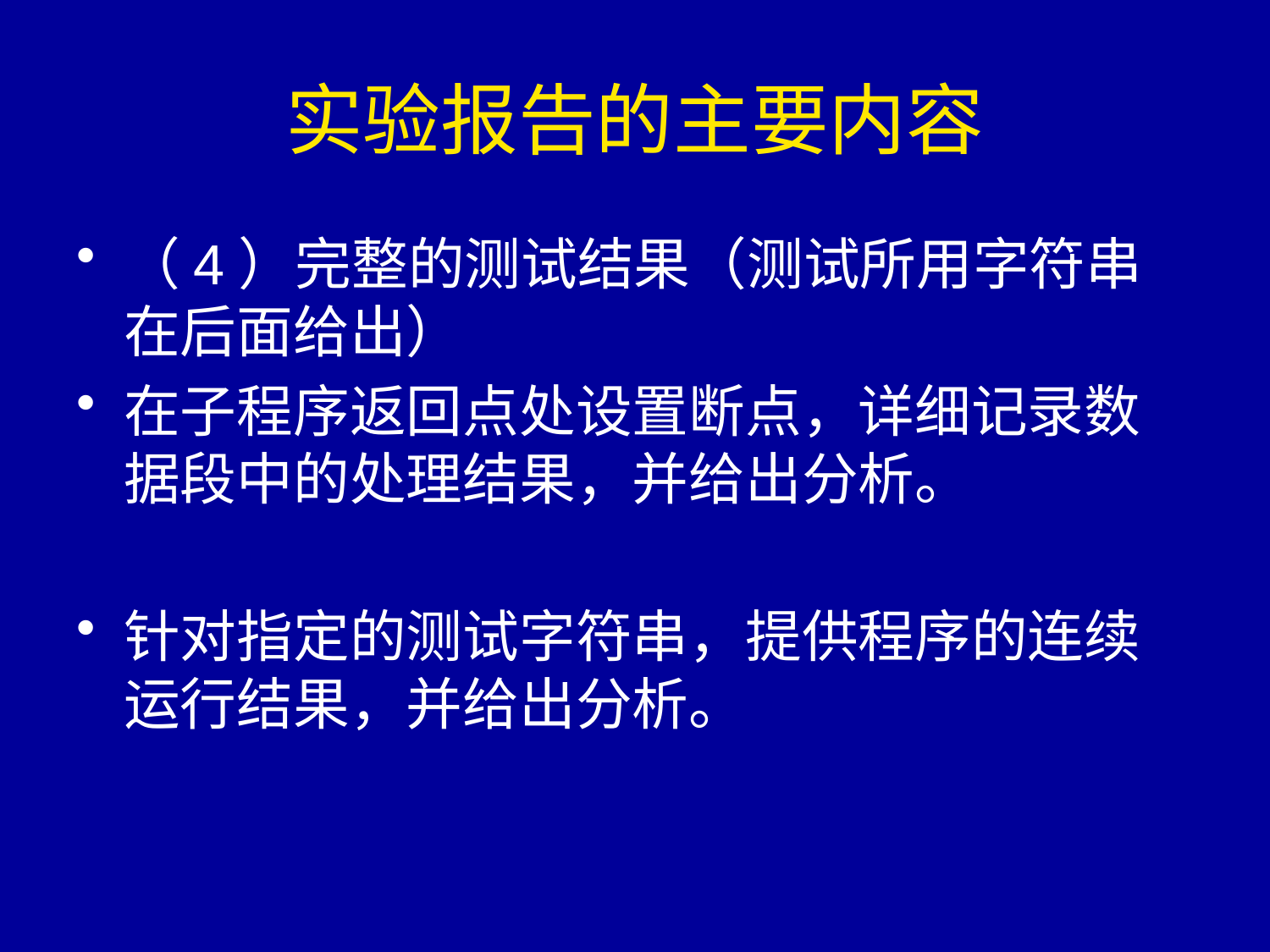

# 实验报告的主要内容
（4）完整的测试结果（测试所用字符串在后面给出）
在子程序返回点处设置断点，详细记录数据段中的处理结果，并给出分析。

针对指定的测试字符串，提供程序的连续运行结果，并给出分析。